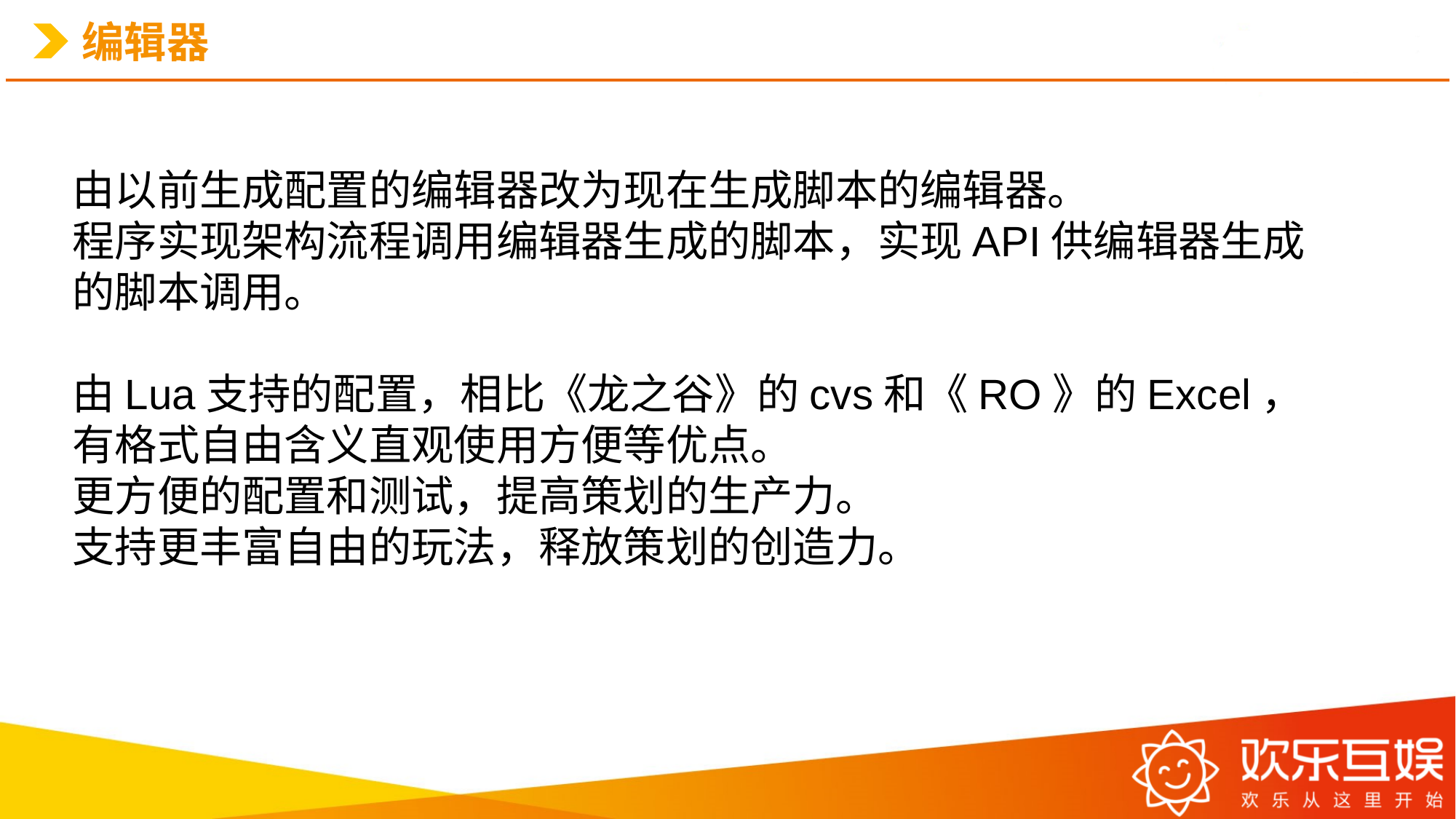

# 编辑器
由以前生成配置的编辑器改为现在生成脚本的编辑器。
程序实现架构流程调用编辑器生成的脚本，实现API供编辑器生成的脚本调用。

由Lua支持的配置，相比《龙之谷》的cvs和《RO》的Excel，有格式自由含义直观使用方便等优点。
更方便的配置和测试，提高策划的生产力。
支持更丰富自由的玩法，释放策划的创造力。